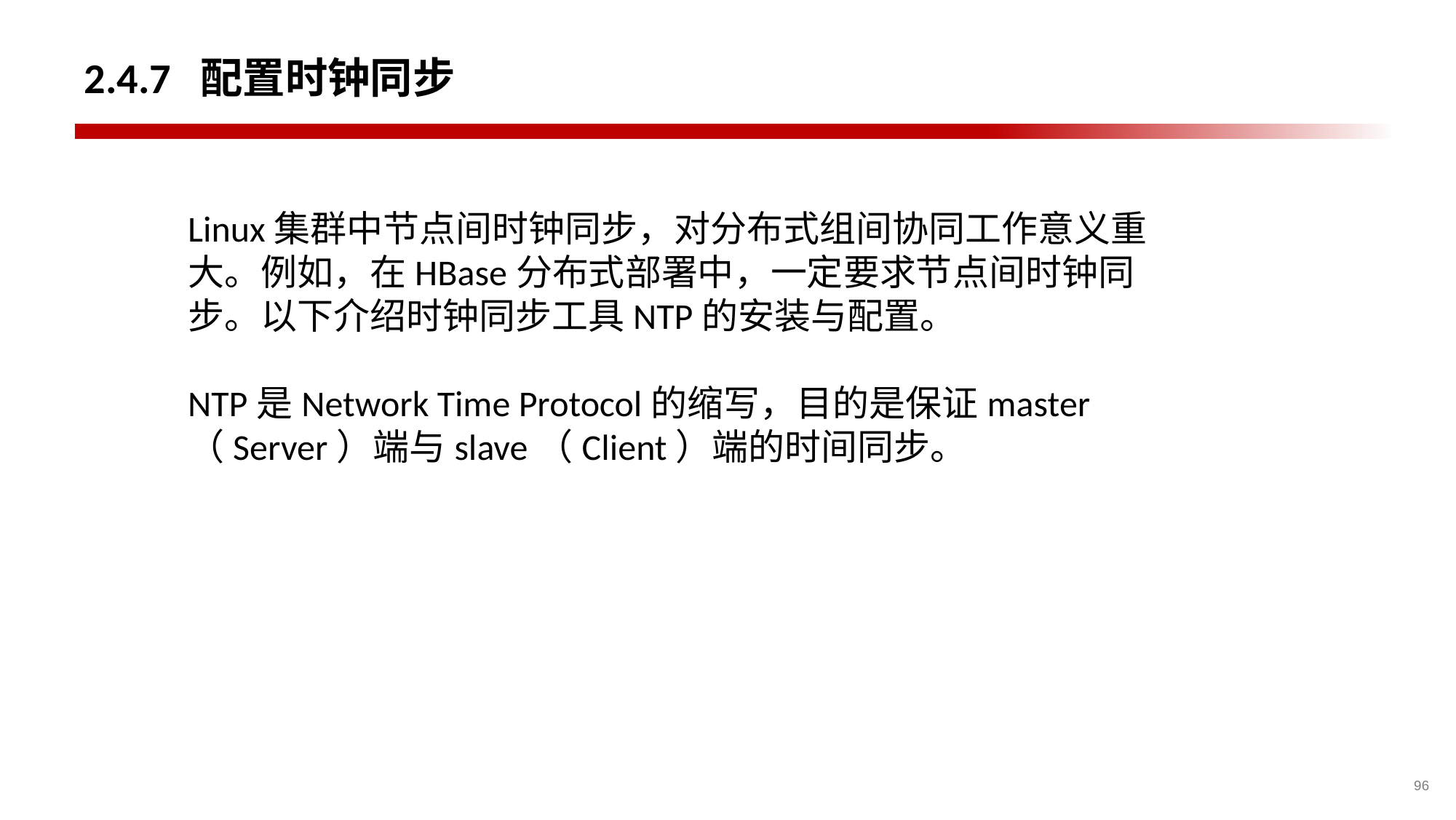

2.4.7  配置时钟同步

Linux集群中节点间时钟同步，对分布式组间协同工作意义重大。例如，在HBase分布式部署中，一定要求节点间时钟同步。以下介绍时钟同步工具NTP的安装与配置。

NTP是Network Time Protocol的缩写，目的是保证master（Server）端与slave（Client）端的时间同步。

96